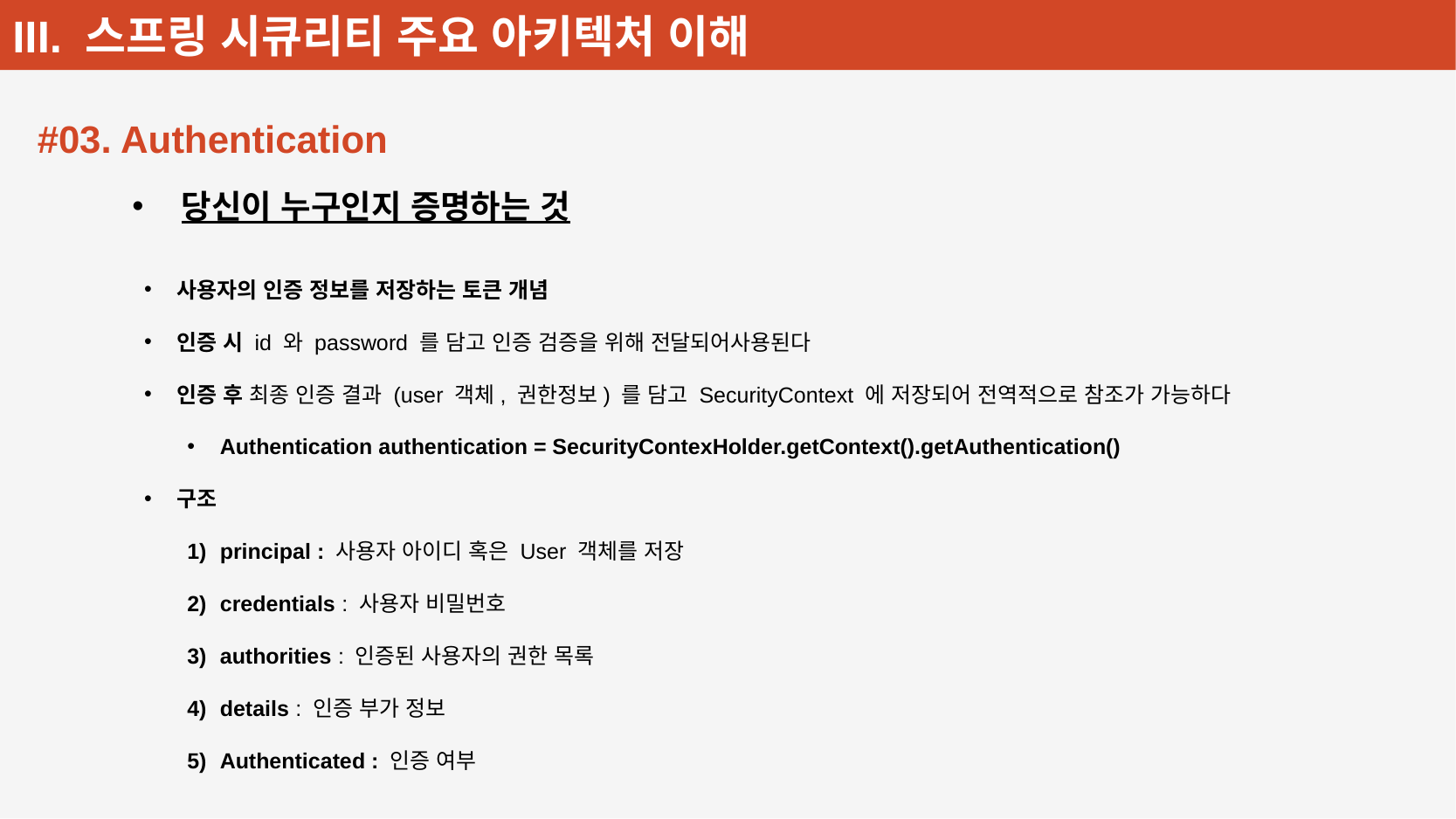

#03. Authentication
당신이 누구인지 증명하는 것
사용자의 인증 정보를 저장하는 토큰 개념
인증 시 id 와 password 를 담고 인증 검증을 위해 전달되어사용된다
인증 후 최종 인증 결과 (user 객체, 권한정보) 를 담고 SecurityContext 에 저장되어 전역적으로 참조가 가능하다
Authentication authentication = SecurityContexHolder.getContext().getAuthentication()
구조
principal : 사용자 아이디 혹은 User 객체를 저장
credentials : 사용자 비밀번호
authorities : 인증된 사용자의 권한 목록
details : 인증 부가 정보
Authenticated : 인증 여부